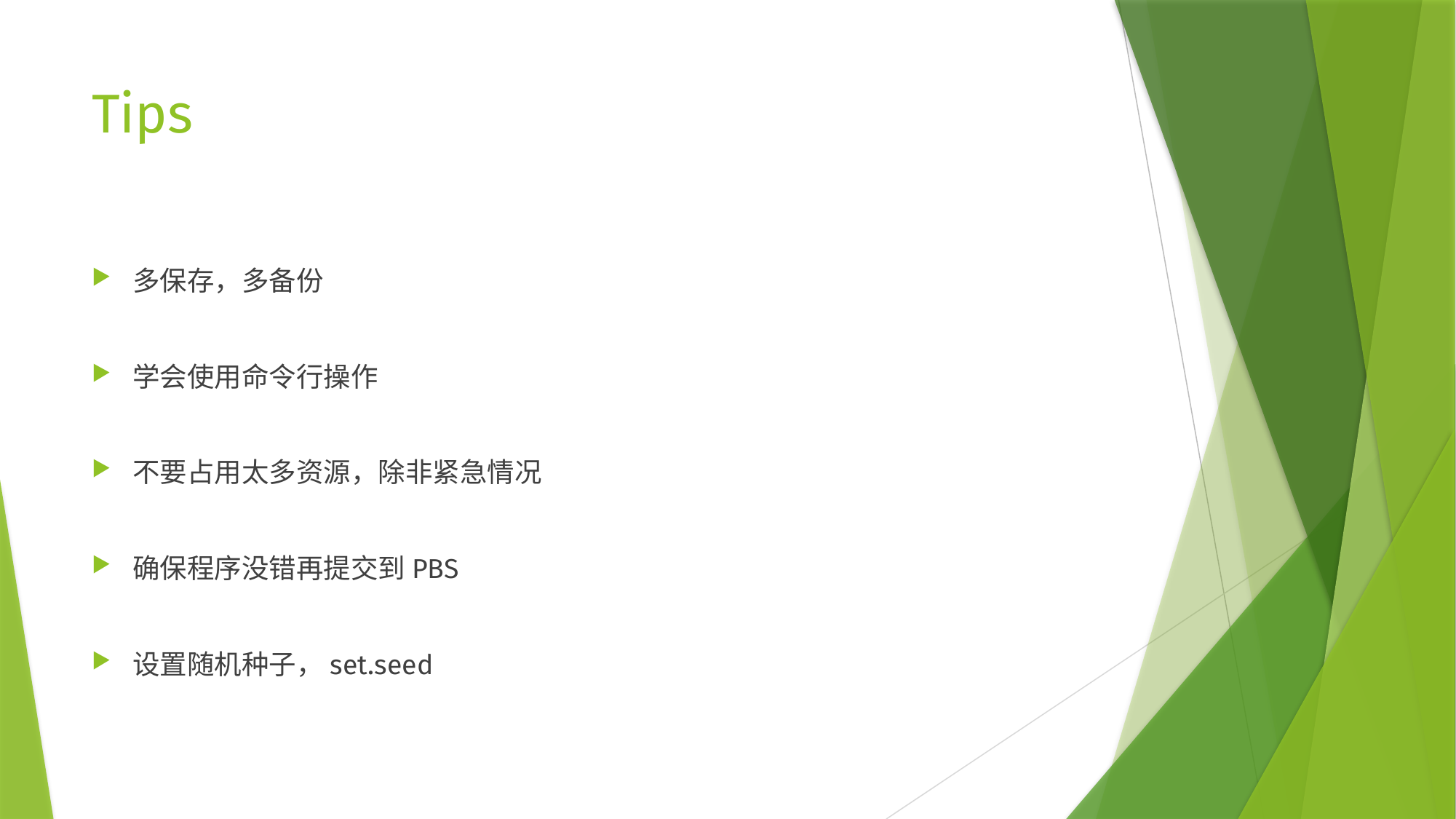

# Tips
多保存，多备份

学会使用命令行操作

不要占用太多资源，除非紧急情况

确保程序没错再提交到PBS

设置随机种子，set.seed